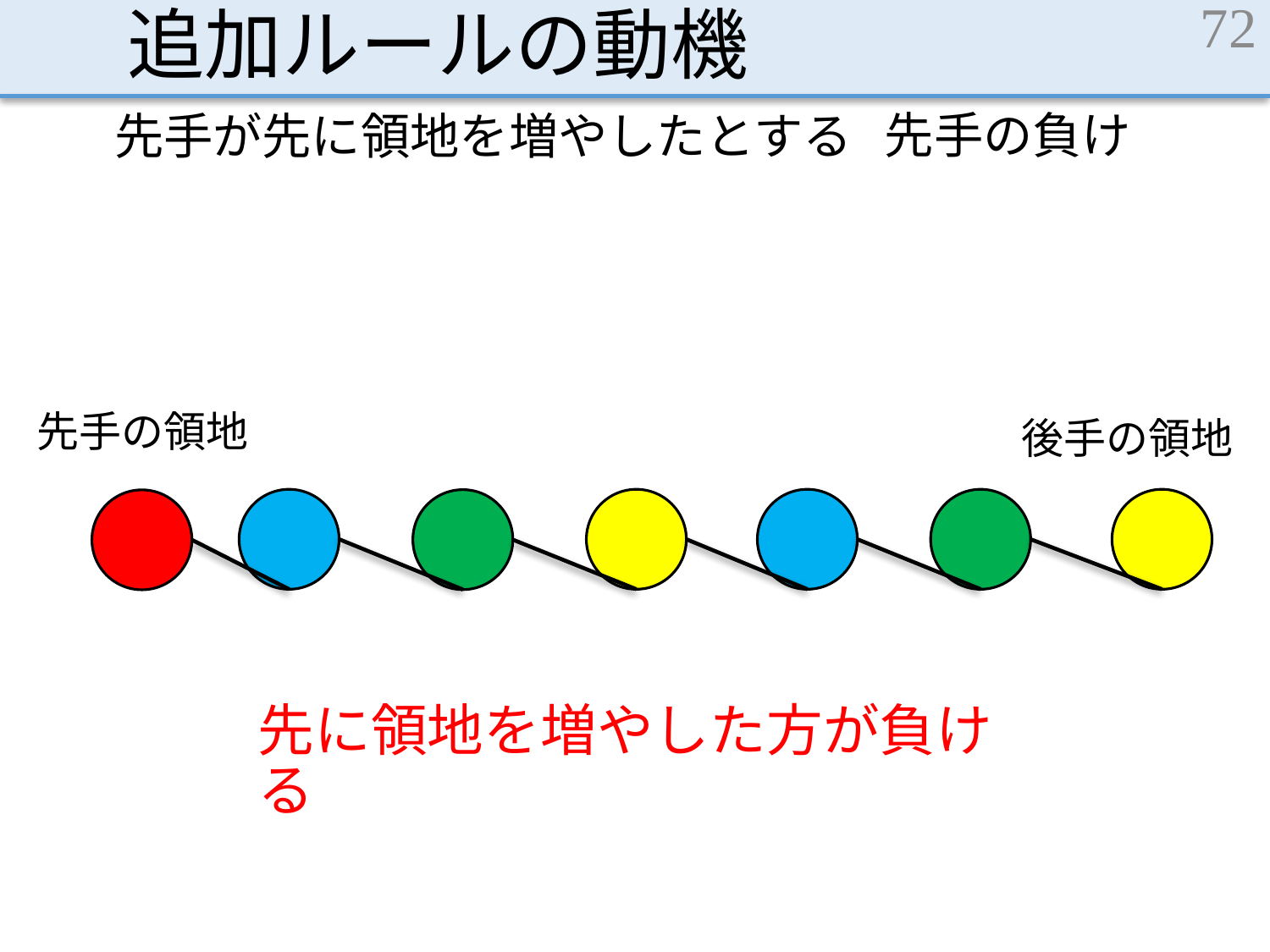

# 追加ルールの動機
72
先手の負け
先手が先に領地を増やしたとする
先手の領地
後手の領地

先に領地を増やした方が負ける